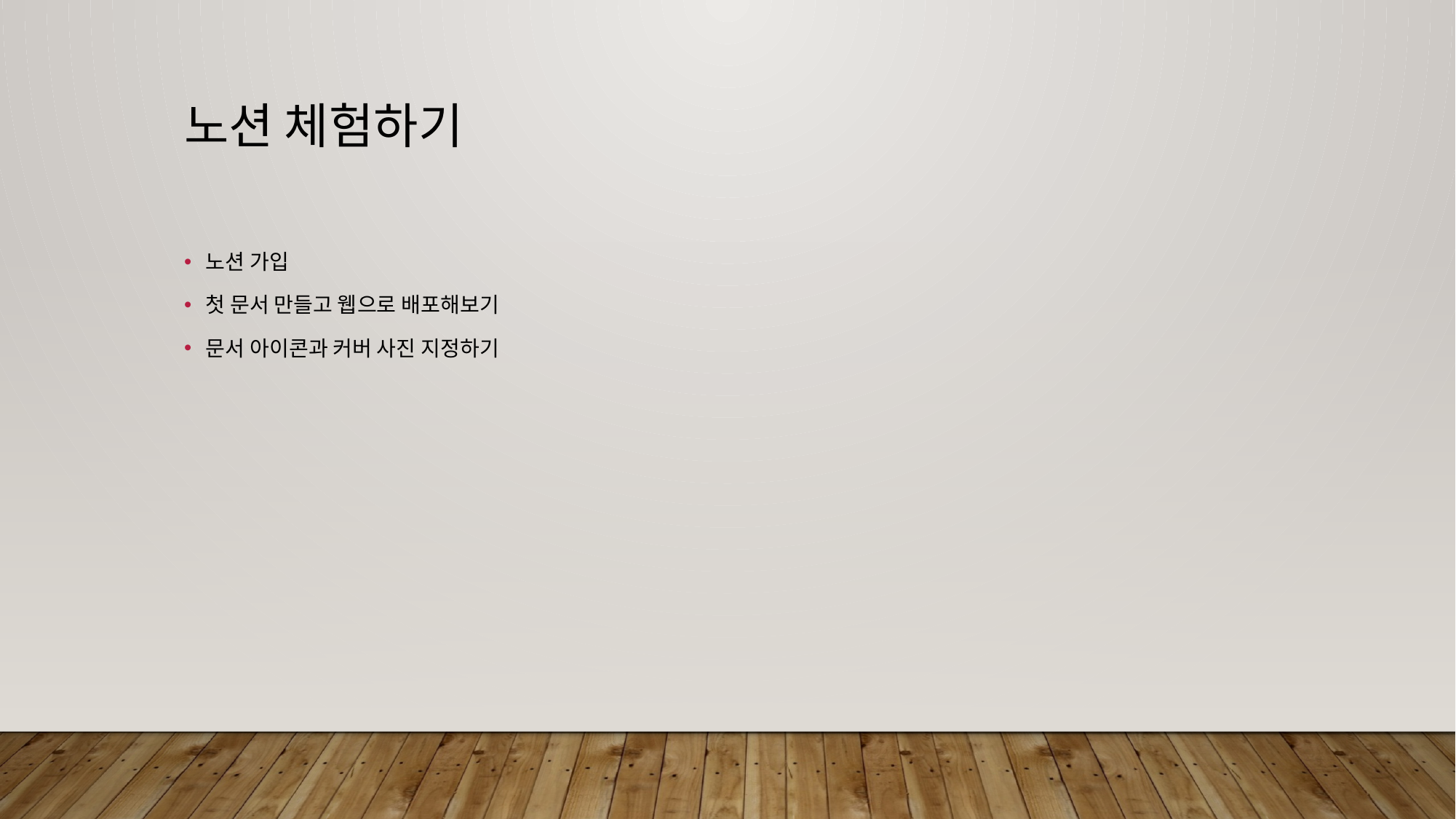

# 노션 체험하기
노션 가입
첫 문서 만들고 웹으로 배포해보기
문서 아이콘과 커버 사진 지정하기